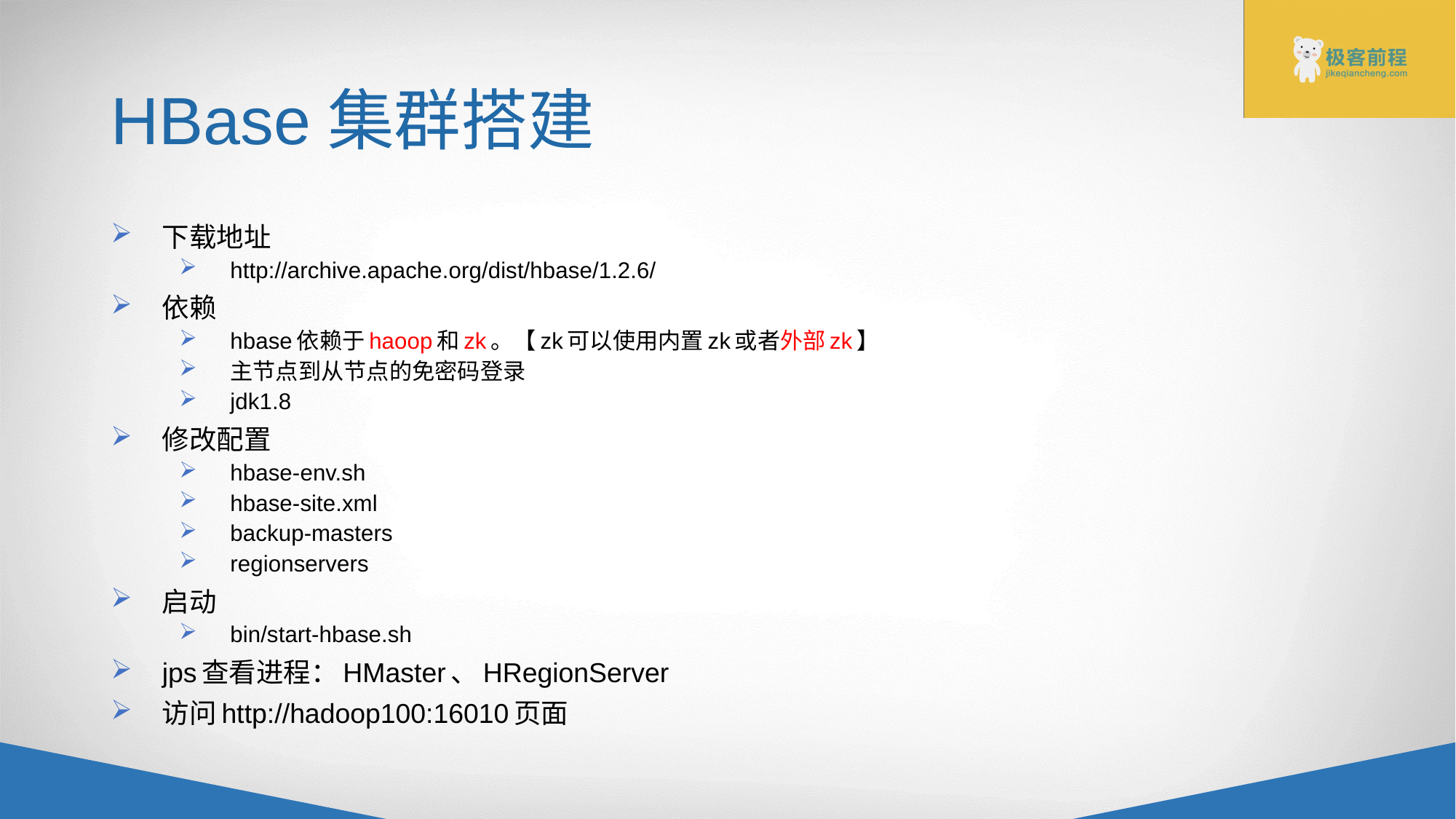

# HBase集群搭建
下载地址
http://archive.apache.org/dist/hbase/1.2.6/
依赖
hbase依赖于haoop和zk。【zk可以使用内置zk或者外部zk】
主节点到从节点的免密码登录
jdk1.8
修改配置
hbase-env.sh
hbase-site.xml
backup-masters
regionservers
启动
bin/start-hbase.sh
jps查看进程：HMaster、HRegionServer
访问http://hadoop100:16010页面